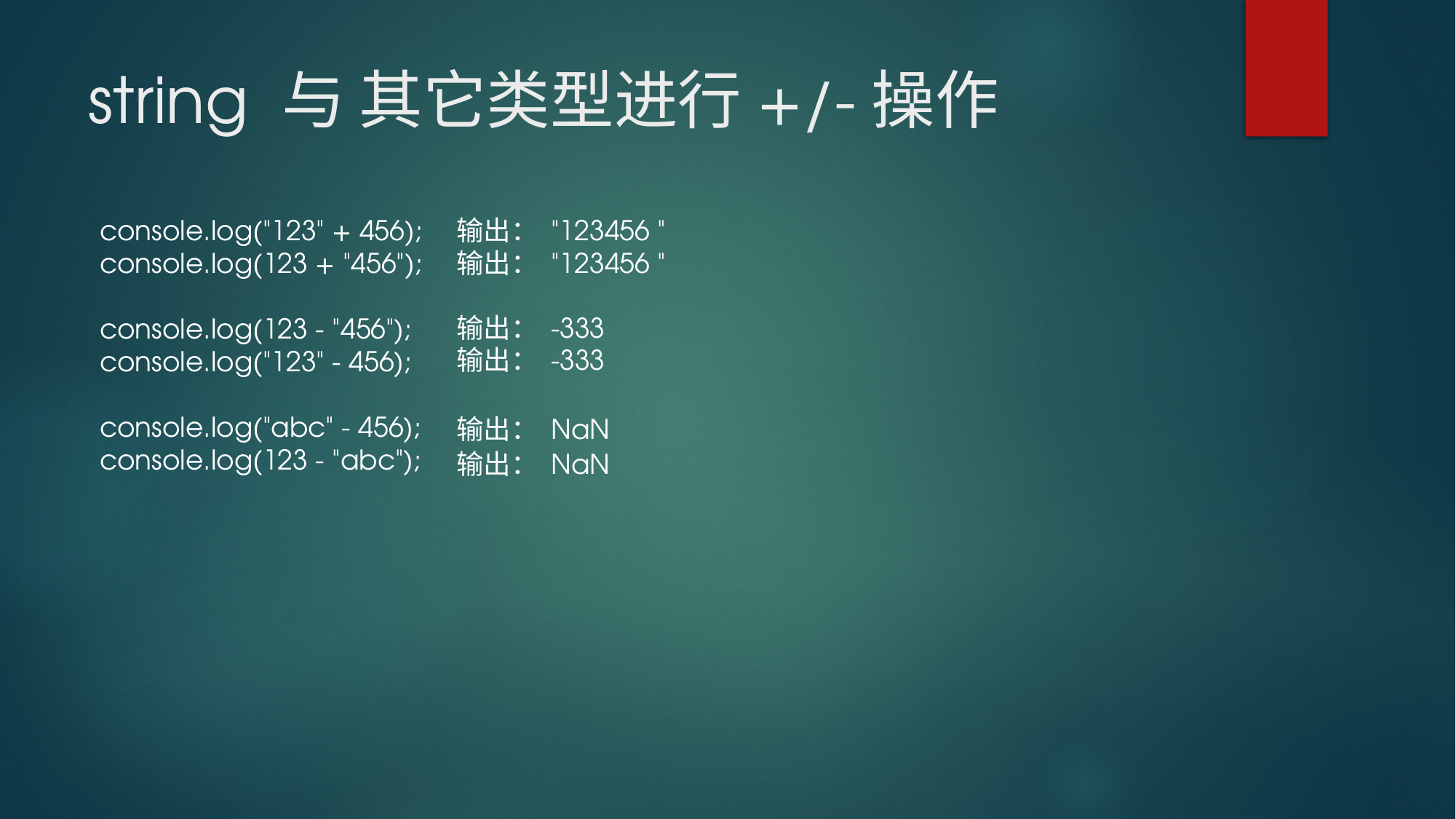

# string 与 其它类型进行+/-操作
console.log("123" + 456);
console.log(123 + "456");
console.log(123 - "456");
console.log("123" - 456);
console.log("abc" - 456);
console.log(123 - "abc");
输出： "123456 "
输出： "123456 "
输出： -333
输出： -333
输出： NaN
输出： NaN